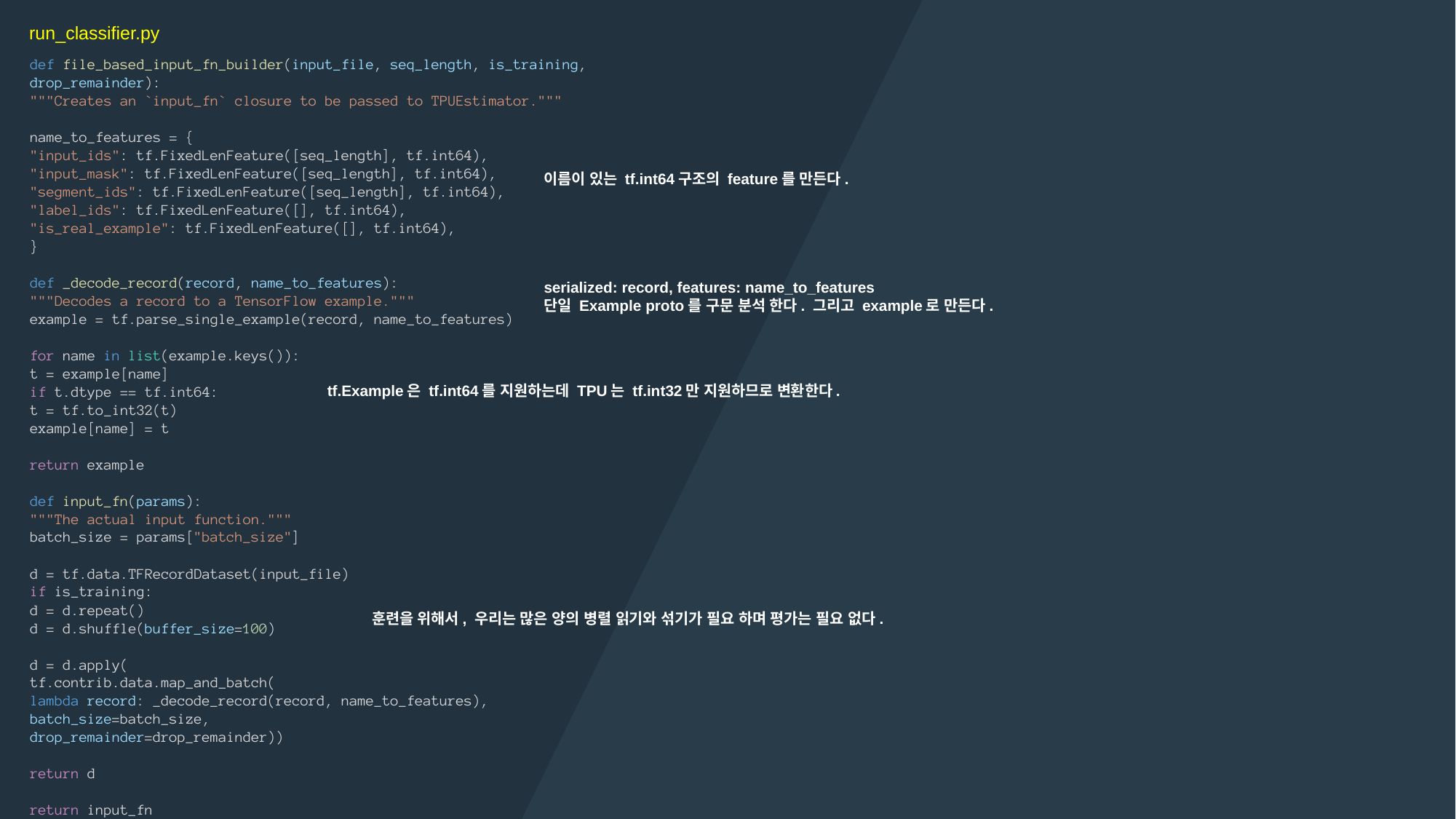

run_classifier.py
def file_based_input_fn_builder(input_file, seq_length, is_training,
drop_remainder):
"""Creates an `input_fn` closure to be passed to TPUEstimator."""
name_to_features = {
"input_ids": tf.FixedLenFeature([seq_length], tf.int64),
"input_mask": tf.FixedLenFeature([seq_length], tf.int64),
"segment_ids": tf.FixedLenFeature([seq_length], tf.int64),
"label_ids": tf.FixedLenFeature([], tf.int64),
"is_real_example": tf.FixedLenFeature([], tf.int64),
}
def _decode_record(record, name_to_features):
"""Decodes a record to a TensorFlow example."""
example = tf.parse_single_example(record, name_to_features)
for name in list(example.keys()):
t = example[name]
if t.dtype == tf.int64:
t = tf.to_int32(t)
example[name] = t
return example
def input_fn(params):
"""The actual input function."""
batch_size = params["batch_size"]
d = tf.data.TFRecordDataset(input_file)
if is_training:
d = d.repeat()
d = d.shuffle(buffer_size=100)
d = d.apply(
tf.contrib.data.map_and_batch(
lambda record: _decode_record(record, name_to_features),
batch_size=batch_size,
drop_remainder=drop_remainder))
return d
return input_fn
이름이 있는 tf.int64구조의 feature를 만든다.
serialized: record, features: name_to_features
단일 Example proto를 구문 분석 한다. 그리고 example로 만든다.
tf.Example은 tf.int64를 지원하는데 TPU는 tf.int32만 지원하므로 변환한다.
훈련을 위해서, 우리는 많은 양의 병렬 읽기와 섞기가 필요 하며 평가는 필요 없다.